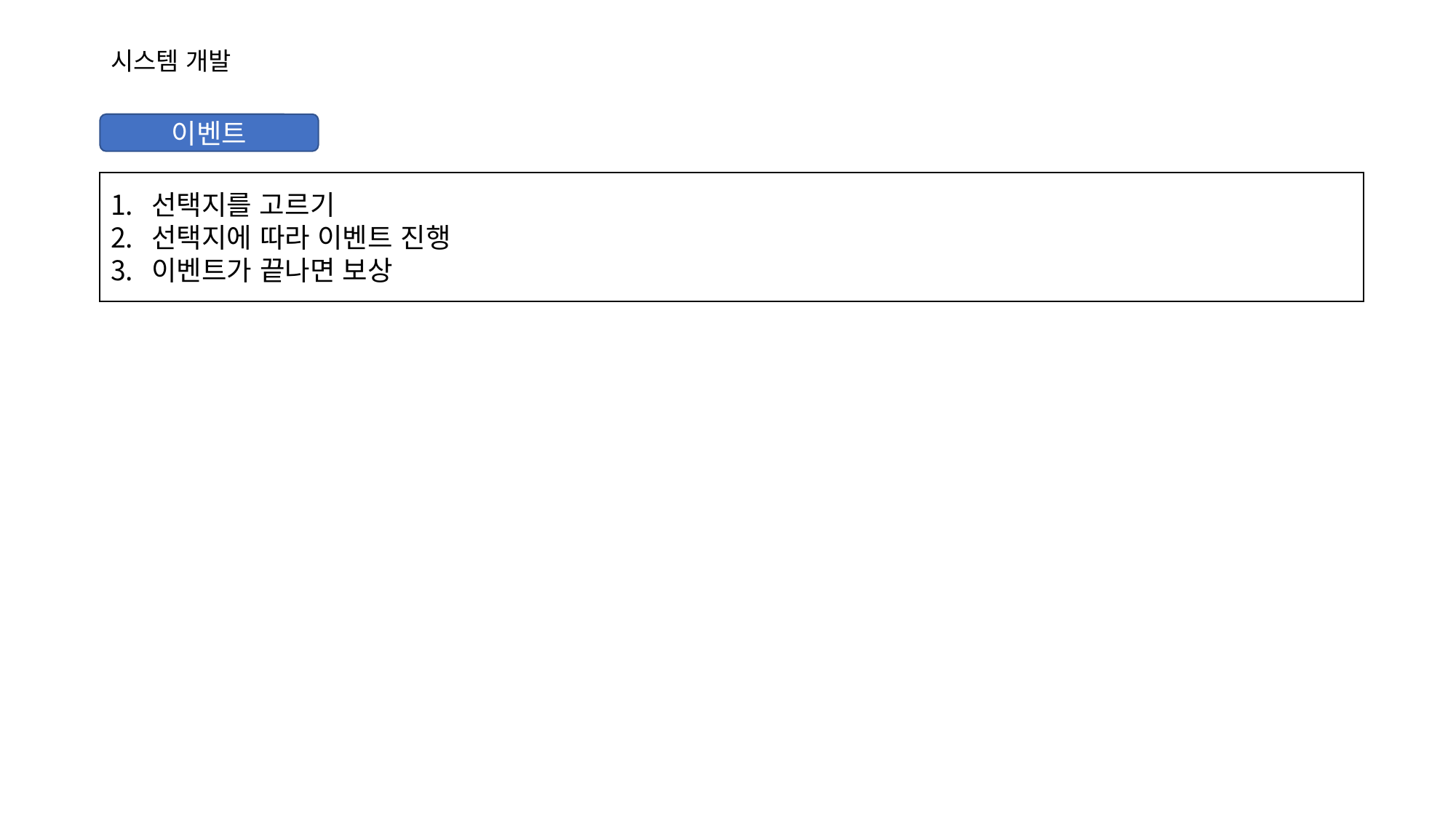

# 시스템 개발
이벤트
선택지를 고르기
선택지에 따라 이벤트 진행
이벤트가 끝나면 보상